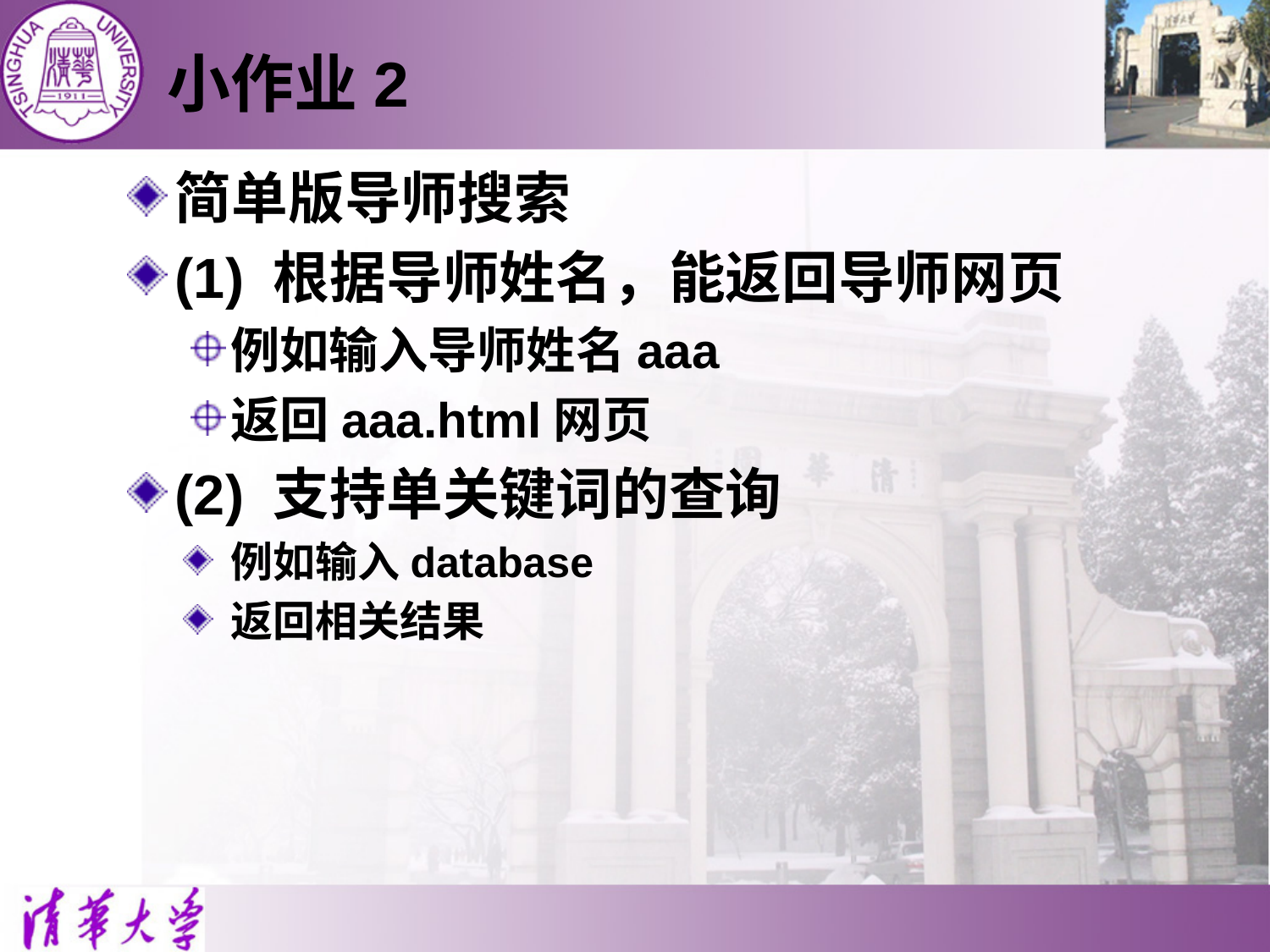

# 小作业2
简单版导师搜索
(1) 根据导师姓名，能返回导师网页
例如输入导师姓名aaa
返回aaa.html网页
(2) 支持单关键词的查询
例如输入database
返回相关结果